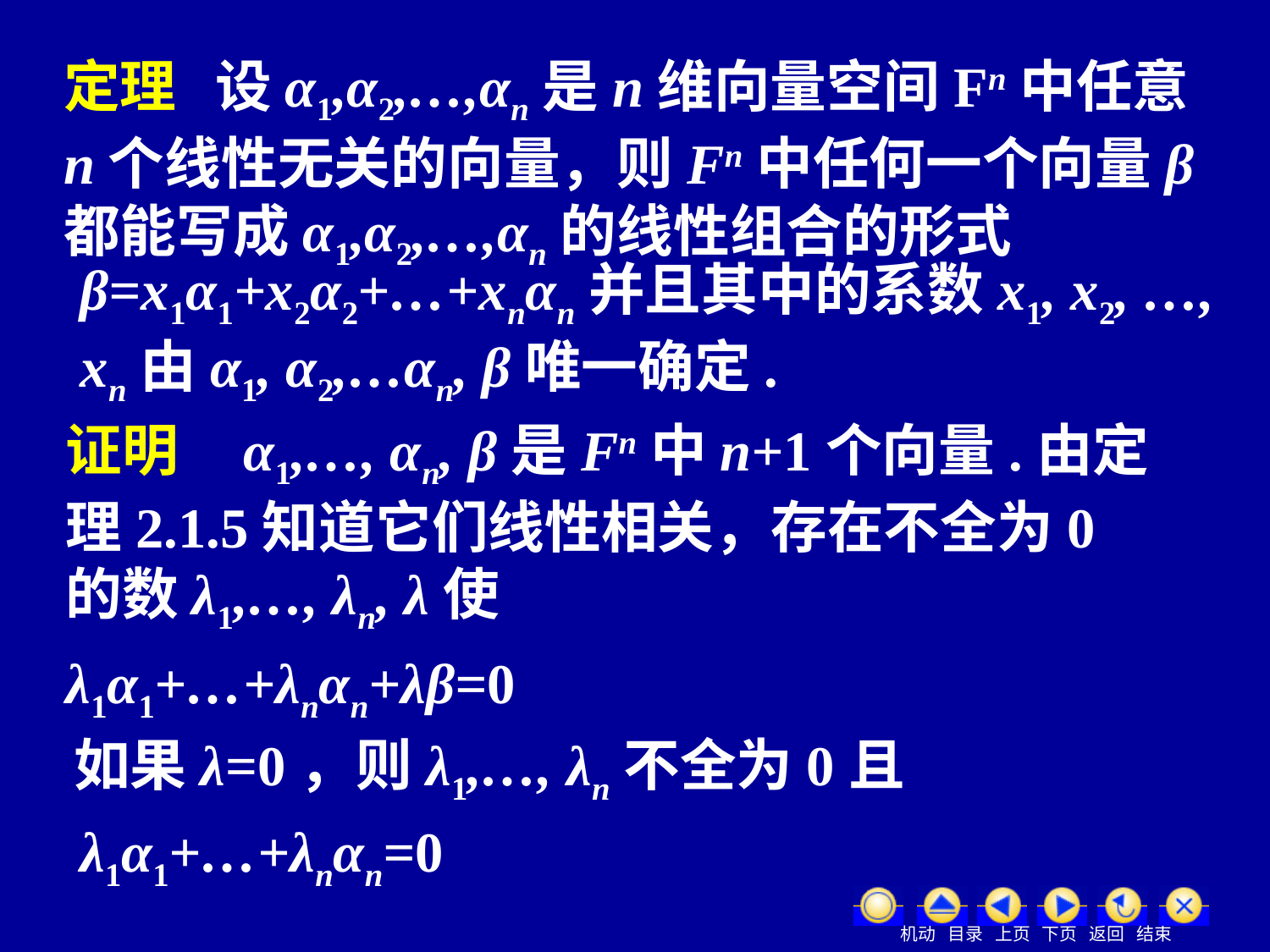

定理   设α1,α2,…,αn是n维向量空间Fn中任意n个线性无关的向量，则Fn中任何一个向量β都能写成α1,α2,…,αn的线性组合的形式
β=x1α1+x2α2+…+xnαn并且其中的系数x1, x2, …, xn由α1, α2,…αn, β唯一确定.
证明    α1,…, αn, β是Fn中n+1个向量.由定理2.1.5知道它们线性相关，存在不全为0的数λ1,…, λn, λ使
λ1α1+…+λnαn+λβ=0
如果λ=0，则λ1,…, λn不全为0且
λ1α1+…+λnαn=0